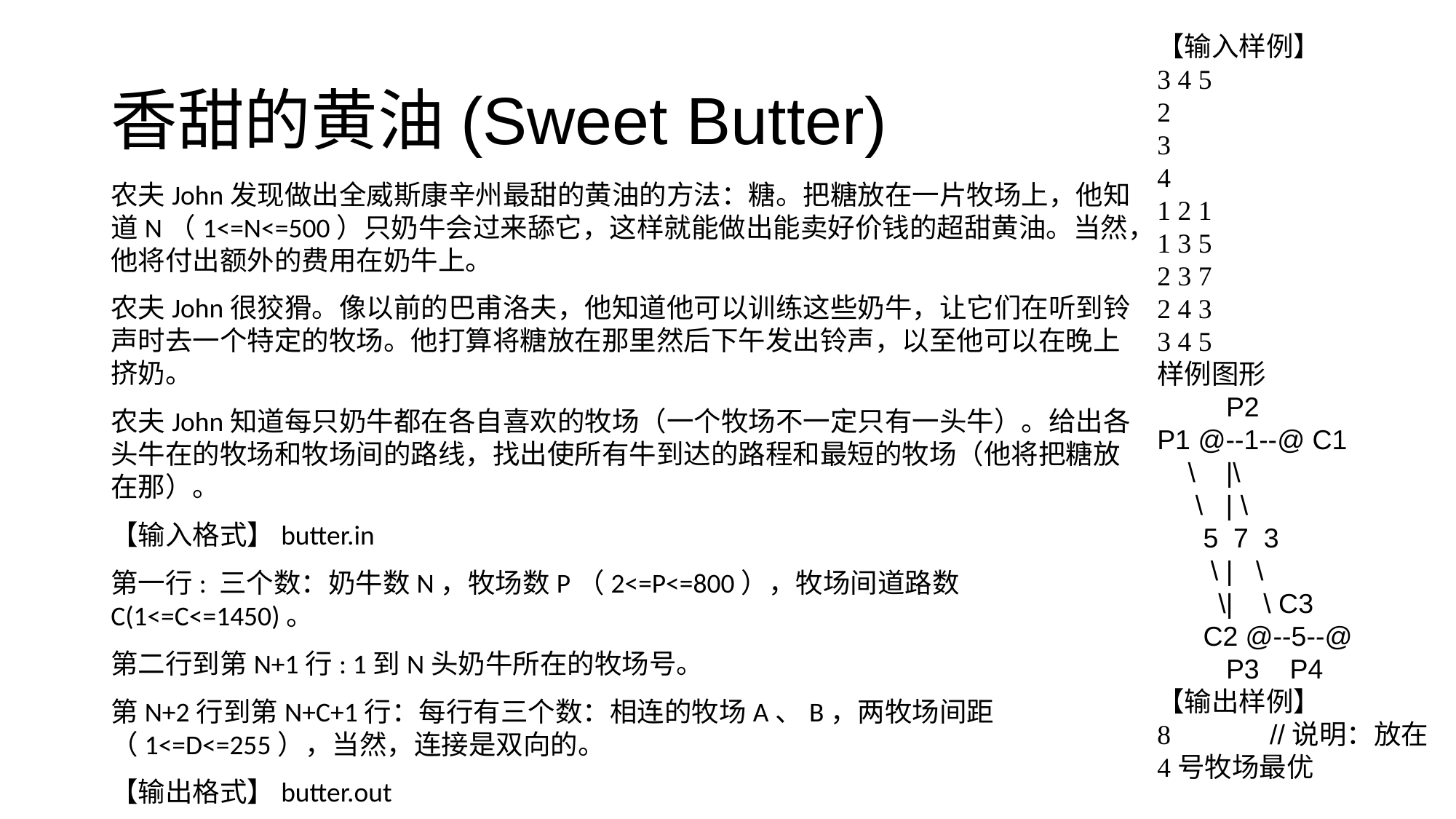

【输入样例】
3 4 5
2
3
4
1 2 1
1 3 5
2 3 7
2 4 3
3 4 5
样例图形
         P2
P1 @--1--@ C1
    \    |\
     \   | \
      5  7  3
       \ |   \
        \|    \ C3
      C2 @--5--@
         P3    P4
【输出样例】
8             //说明：放在4号牧场最优
# 香甜的黄油(Sweet Butter)
农夫John发现做出全威斯康辛州最甜的黄油的方法：糖。把糖放在一片牧场上，他知道N（1<=N<=500）只奶牛会过来舔它，这样就能做出能卖好价钱的超甜黄油。当然，他将付出额外的费用在奶牛上。
农夫John很狡猾。像以前的巴甫洛夫，他知道他可以训练这些奶牛，让它们在听到铃声时去一个特定的牧场。他打算将糖放在那里然后下午发出铃声，以至他可以在晚上挤奶。
农夫John知道每只奶牛都在各自喜欢的牧场（一个牧场不一定只有一头牛）。给出各头牛在的牧场和牧场间的路线，找出使所有牛到达的路程和最短的牧场（他将把糖放在那）。
【输入格式】butter.in
第一行: 三个数：奶牛数N，牧场数P（2<=P<=800），牧场间道路数C(1<=C<=1450)。
第二行到第N+1行: 1到N头奶牛所在的牧场号。
第N+2行到第N+C+1行：每行有三个数：相连的牧场A、B，两牧场间距（1<=D<=255），当然，连接是双向的。
【输出格式】butter.out
一行 输出奶牛必须行走的最小的距离和.